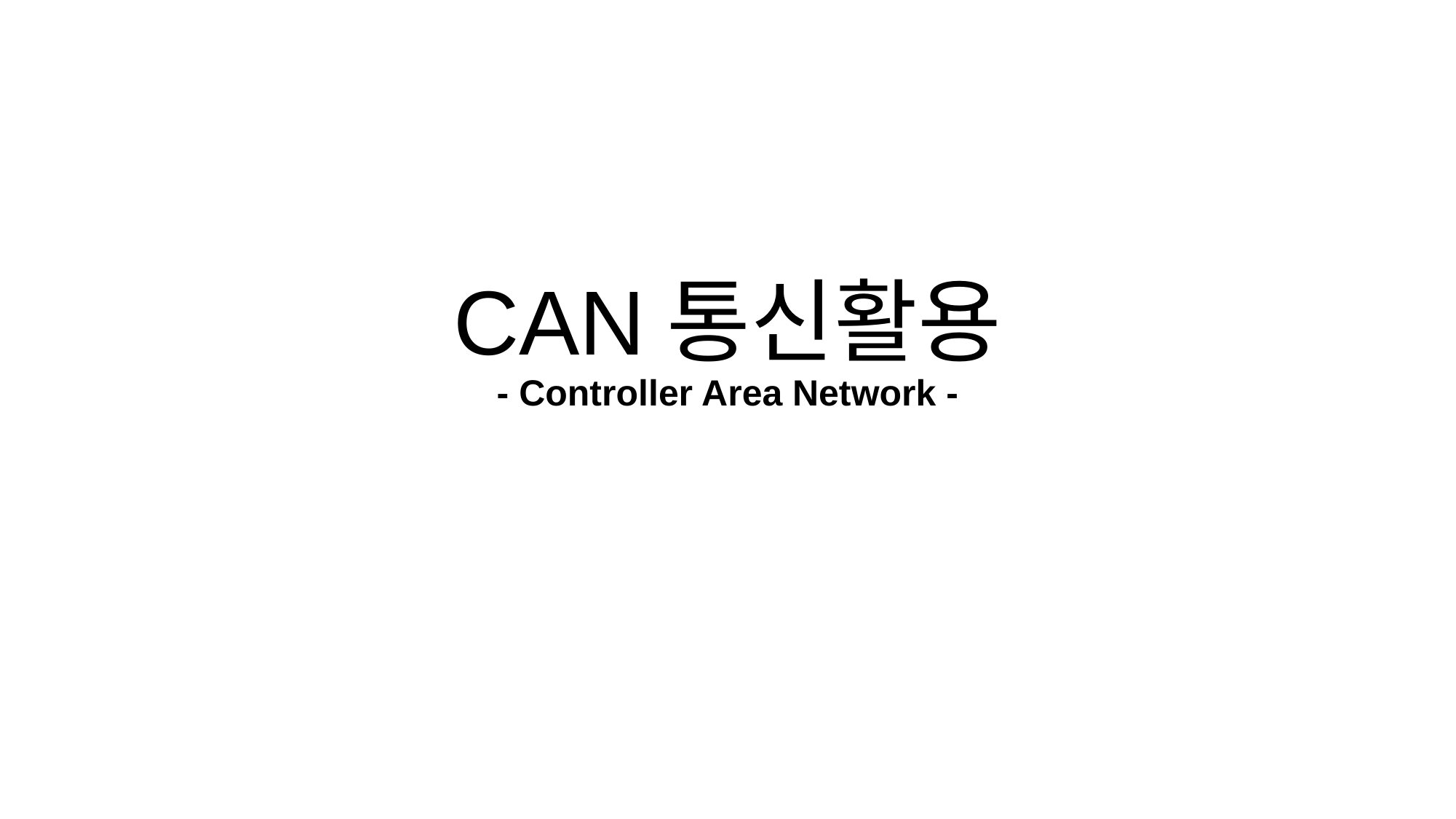

# CAN통신활용 - Controller Area Network -